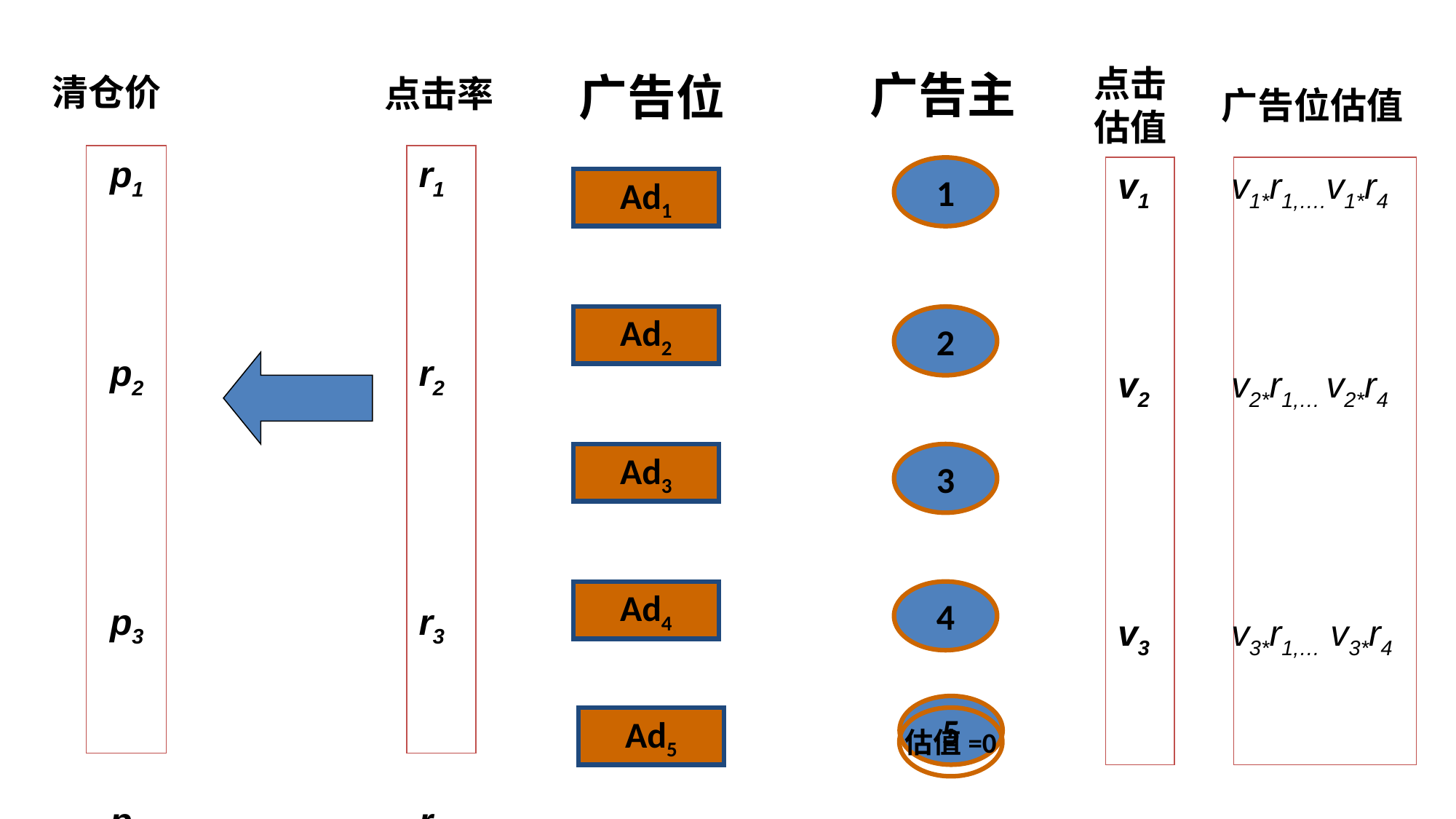

点击
估值

广告主
广告位
清仓价

p1

p2

p3

p4
点击率

广告位估值

r1

r2

r3

r4
1
v1

v2

v3

v4
v1*r1,….v1*r4

v2*r1,… v2*r4

v3*r1,… v3*r4

v4*r1,… v4*r4
Ad1
Ad2
2

Ad3
3
4
Ad4
5
点击率=0
Ad5
估值=0